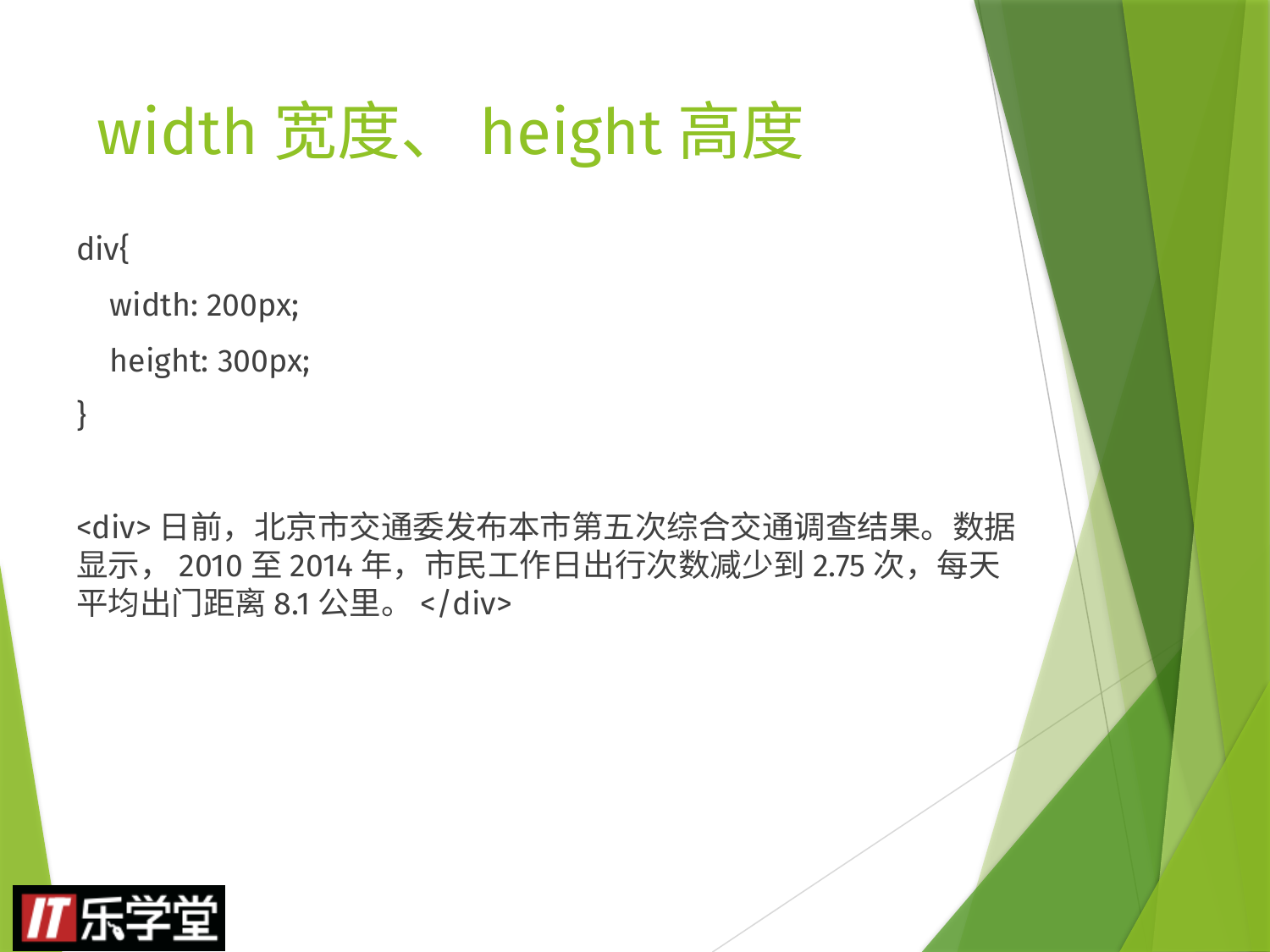

# width宽度、height高度
div{
    width: 200px;
    height: 300px;
}

<div>日前，北京市交通委发布本市第五次综合交通调查结果。数据显示，2010至2014年，市民工作日出行次数减少到2.75次，每天平均出门距离8.1公里。</div>